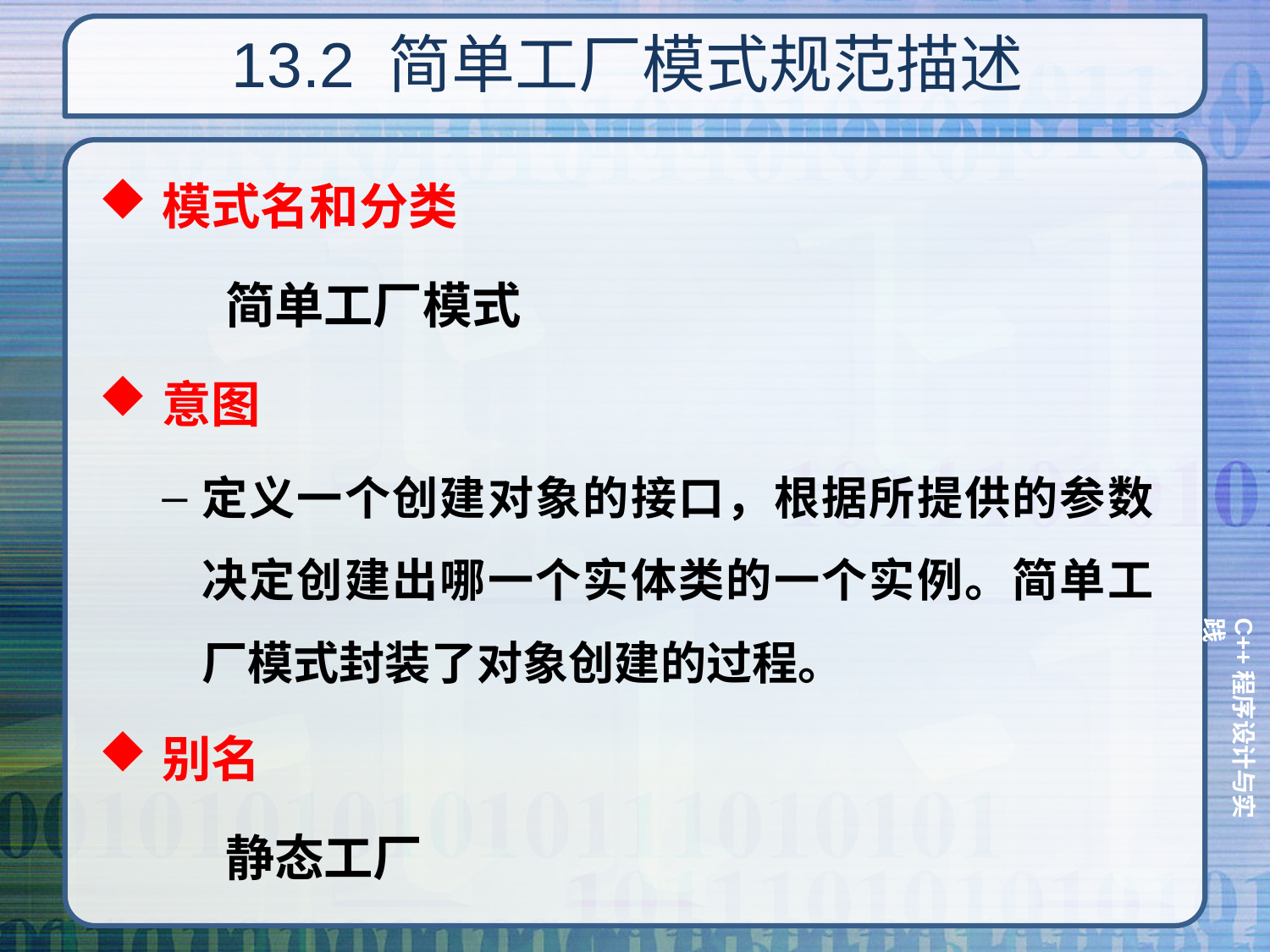

# 13.2 简单工厂模式规范描述
模式名和分类
	简单工厂模式
意图
定义一个创建对象的接口，根据所提供的参数决定创建出哪一个实体类的一个实例。简单工厂模式封装了对象创建的过程。
别名
	静态工厂